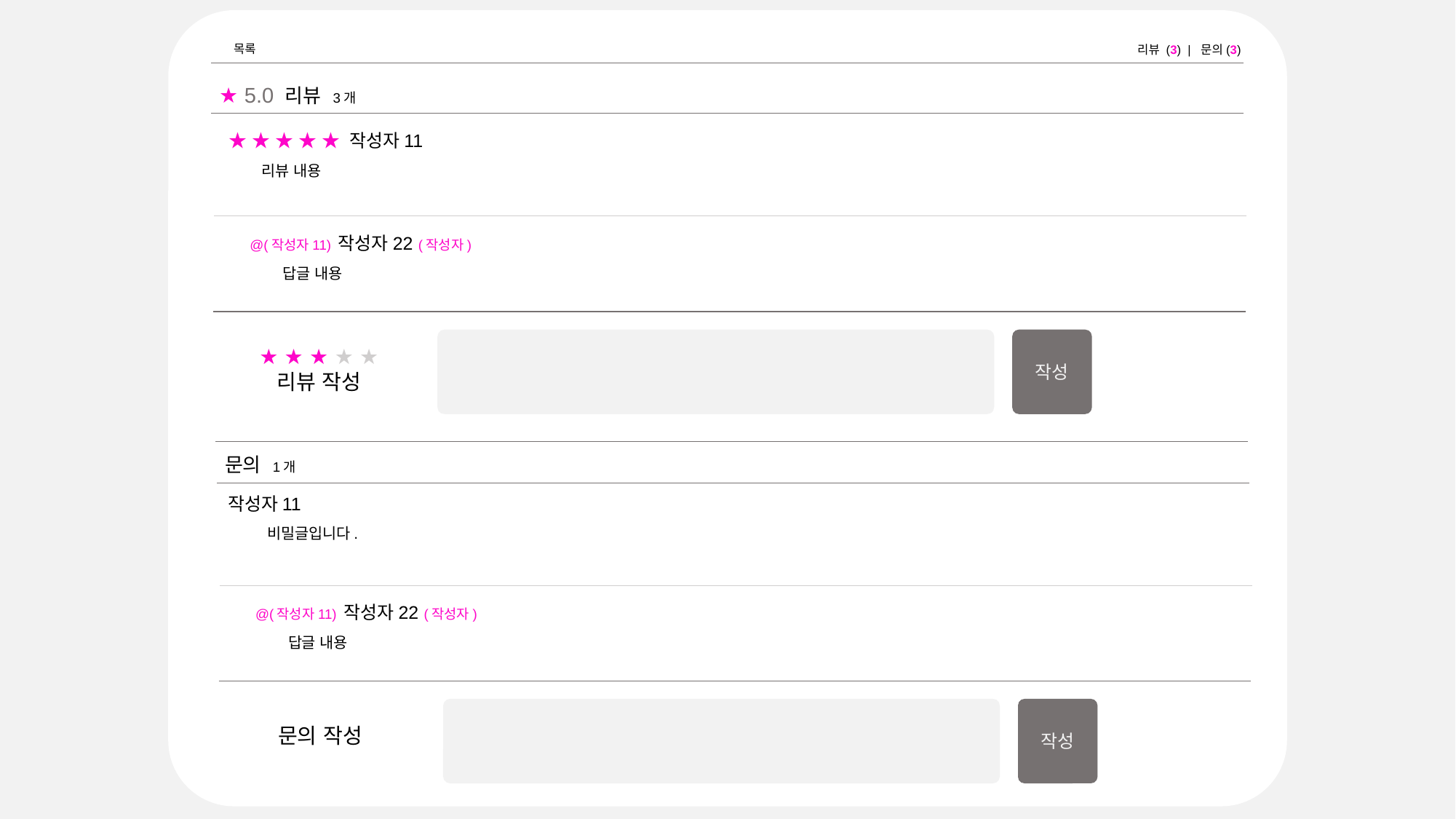

목록
리뷰 (3)  |  문의(3)
★ 5.0 리뷰 3개
 ★ ★ ★ ★ ★ 작성자11
     리뷰 내용
 @(작성자11) 작성자22 (작성자)
     답글 내용

작성
★ ★ ★ ★ ★
리뷰 작성
문의 1개
작성자11
     비밀글입니다.
 @(작성자11) 작성자22 (작성자)
     답글 내용

작성
문의 작성